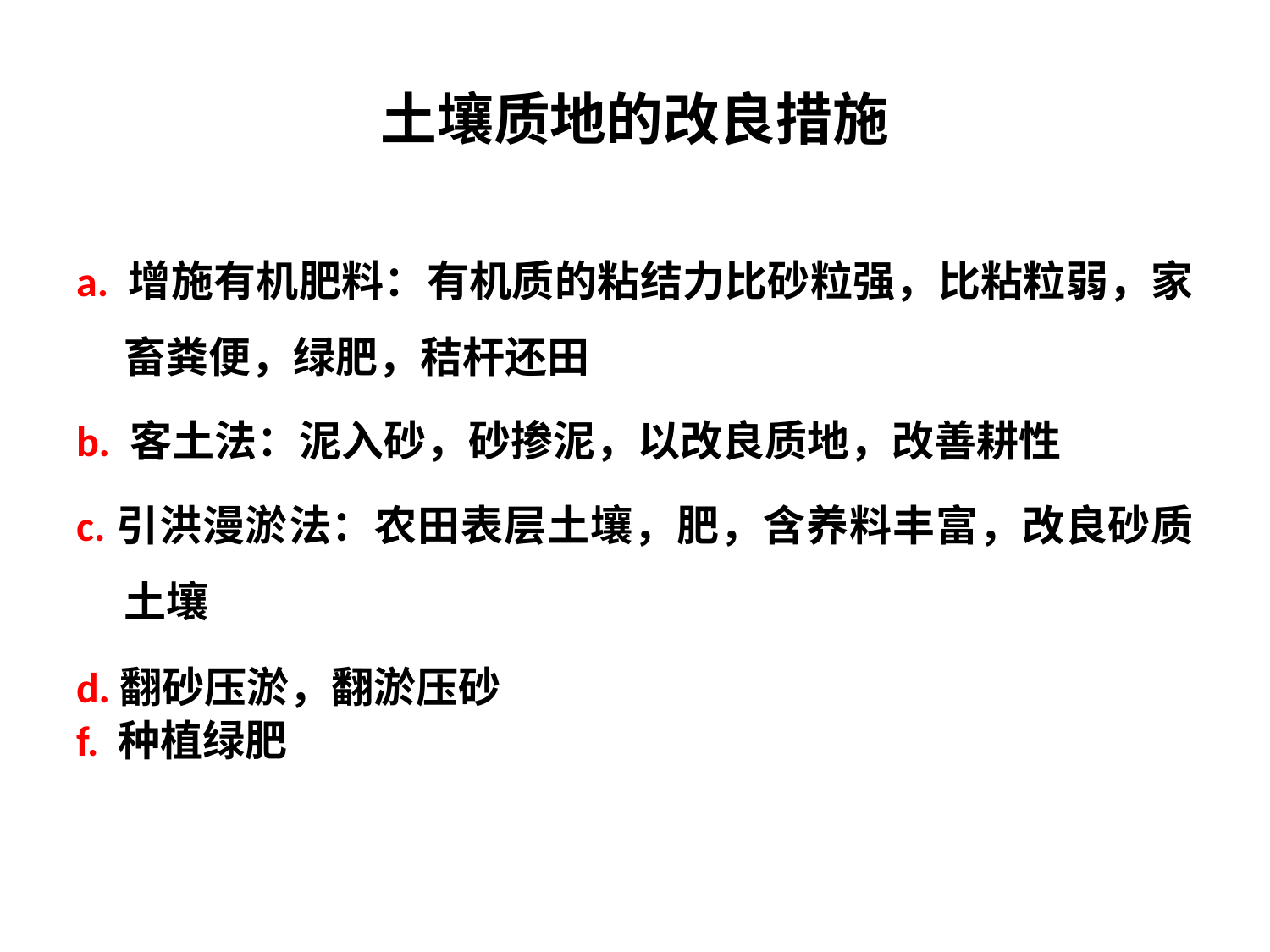

# 土壤质地的改良措施
a. 增施有机肥料：有机质的粘结力比砂粒强，比粘粒弱，家畜粪便，绿肥，秸杆还田
b. 客土法：泥入砂，砂掺泥，以改良质地，改善耕性
c.引洪漫淤法：农田表层土壤，肥，含养料丰富，改良砂质土壤
d.翻砂压淤，翻淤压砂
f. 种植绿肥